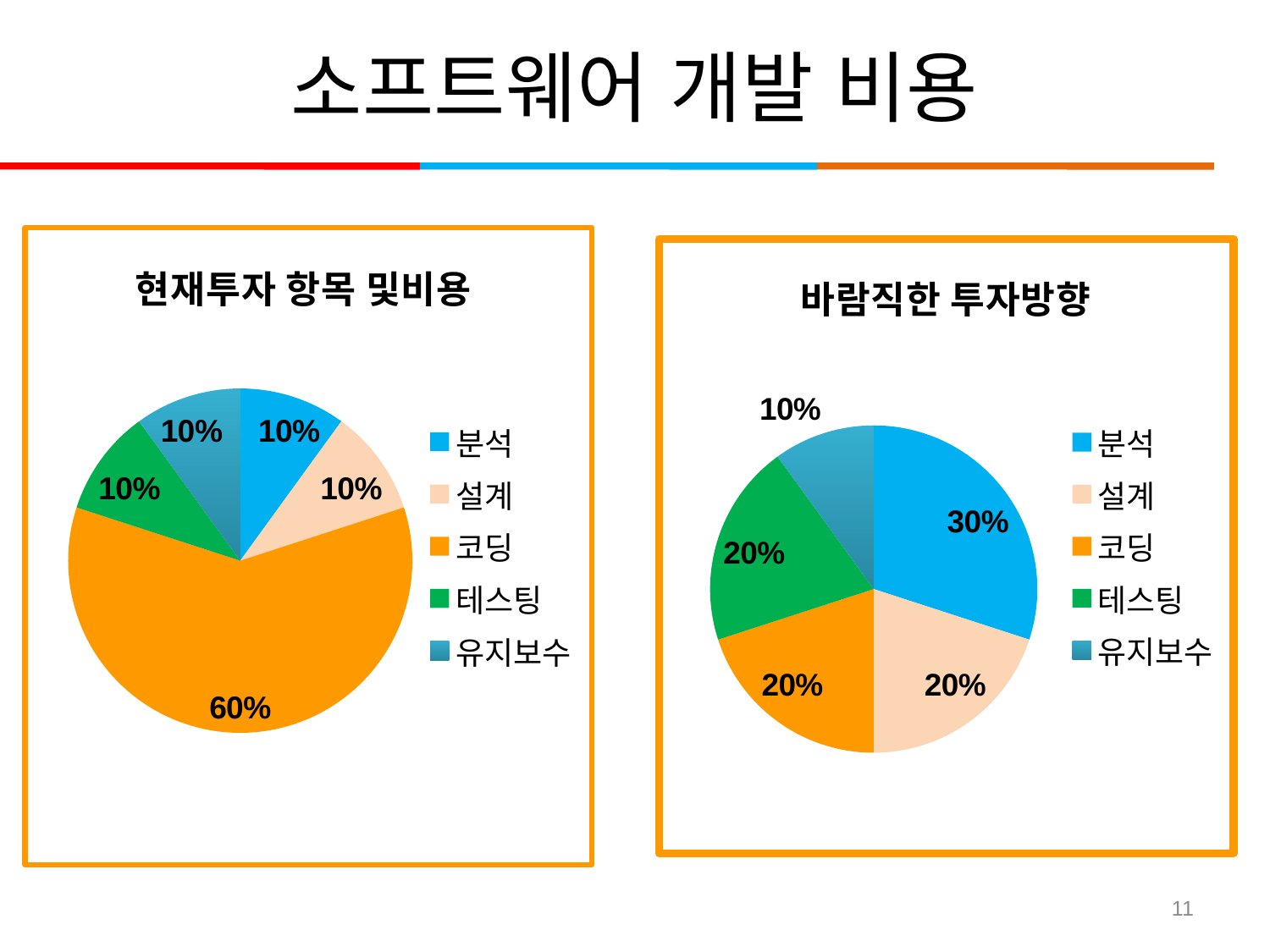

# 소프트웨어 개발 비용

### Chart:

| Category | 현재투자 항목 및비용  |
|---|---|
| 분석 | 10.0 |
| 설계 | 10.0 |
| 코딩 | 60.0 |
| 테스팅 | 10.0 |
| 유지보수 | 10.0 |

### Chart:

| Category | 바람직한 투자방향 |
|---|---|
| 분석 | 30.0 |
| 설계 | 20.0 |
| 코딩 | 20.0 |
| 테스팅 | 20.0 |
| 유지보수 | 10.0 |
11